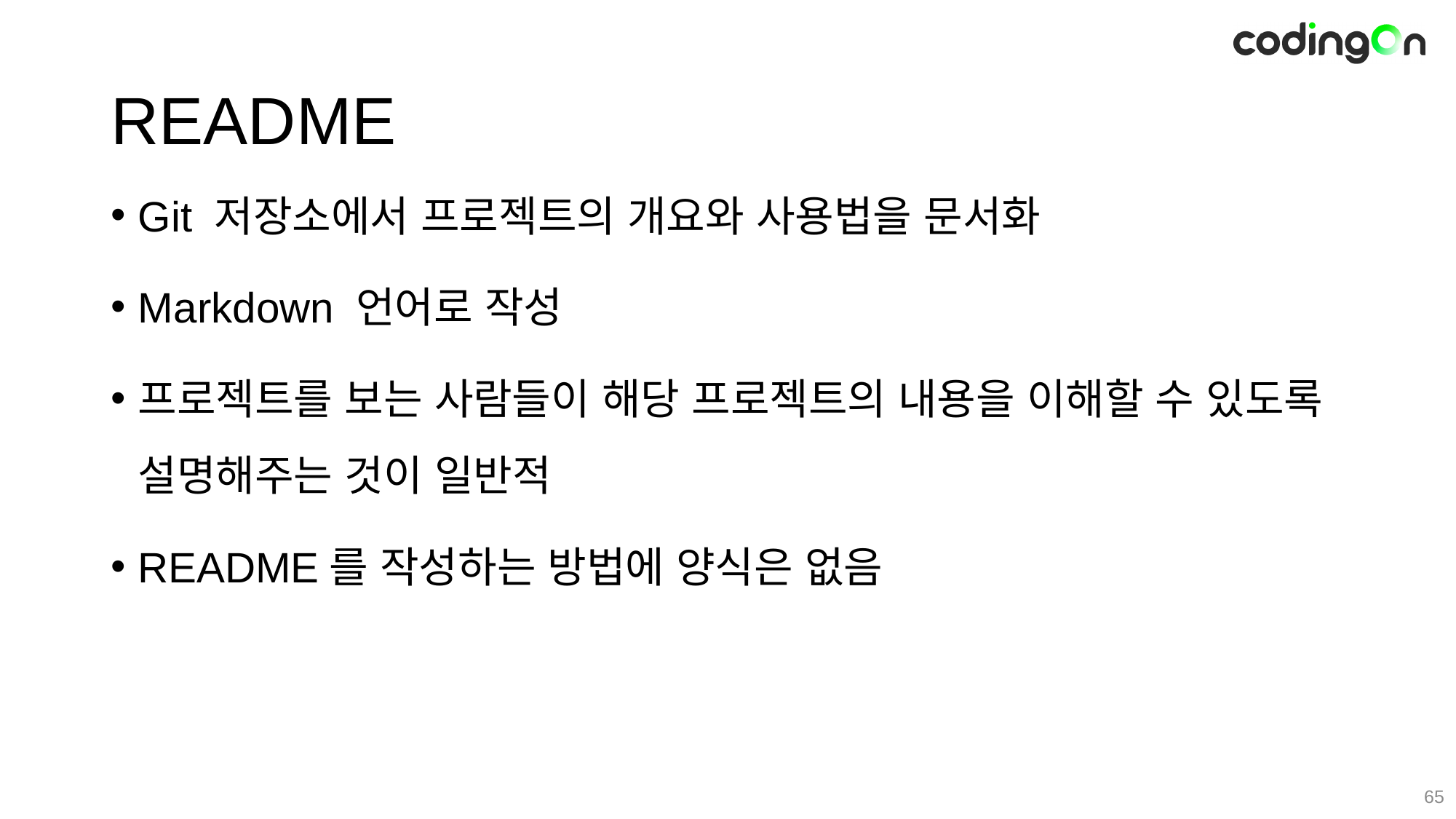

# README
Git 저장소에서 프로젝트의 개요와 사용법을 문서화
Markdown 언어로 작성
프로젝트를 보는 사람들이 해당 프로젝트의 내용을 이해할 수 있도록 설명해주는 것이 일반적
README를 작성하는 방법에 양식은 없음

65